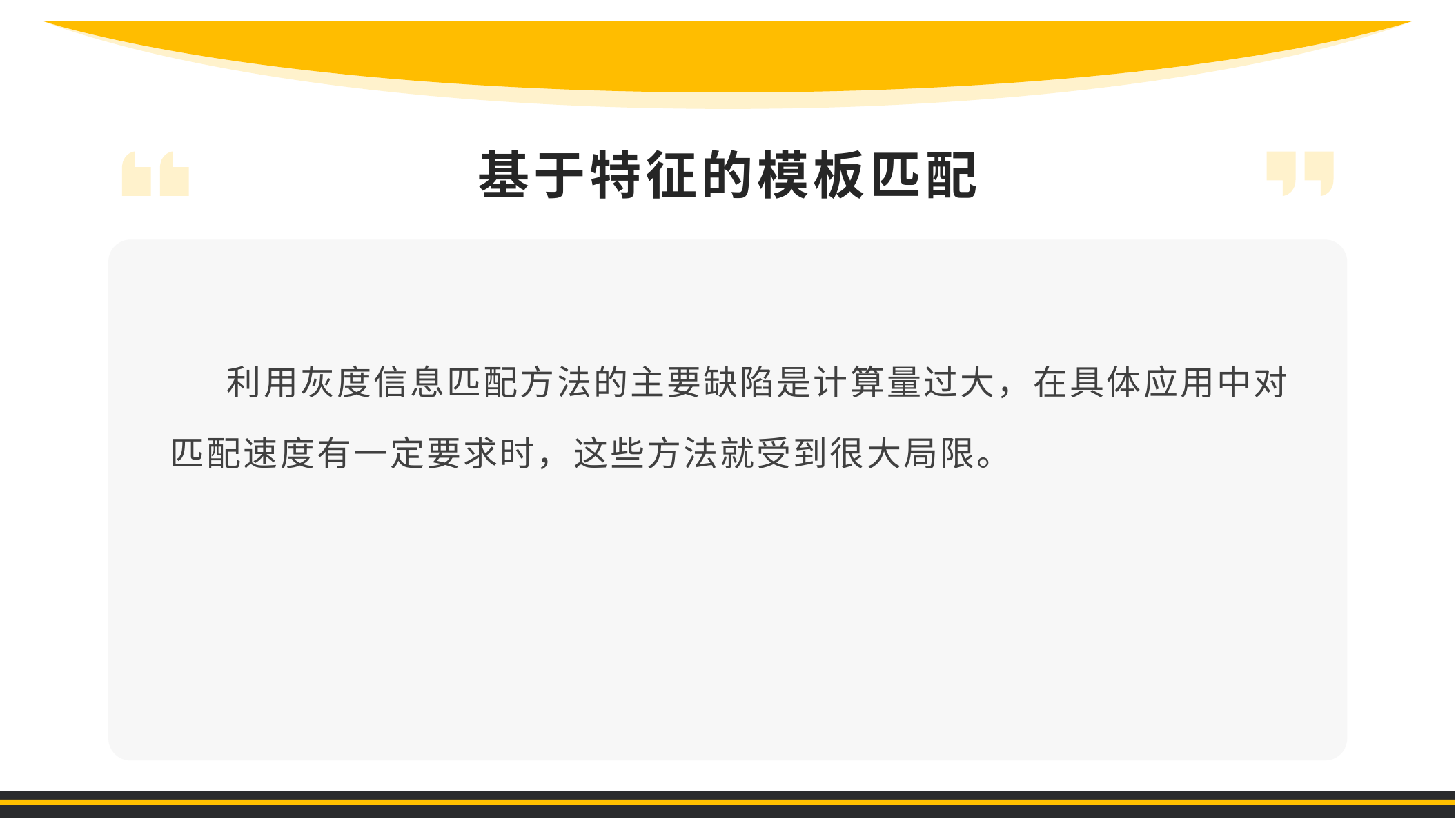

基于特征的模板匹配

     利用灰度信息匹配方法的主要缺陷是计算量过大，在具体应用中对匹配速度有一定要求时，这些方法就受到很大局限。